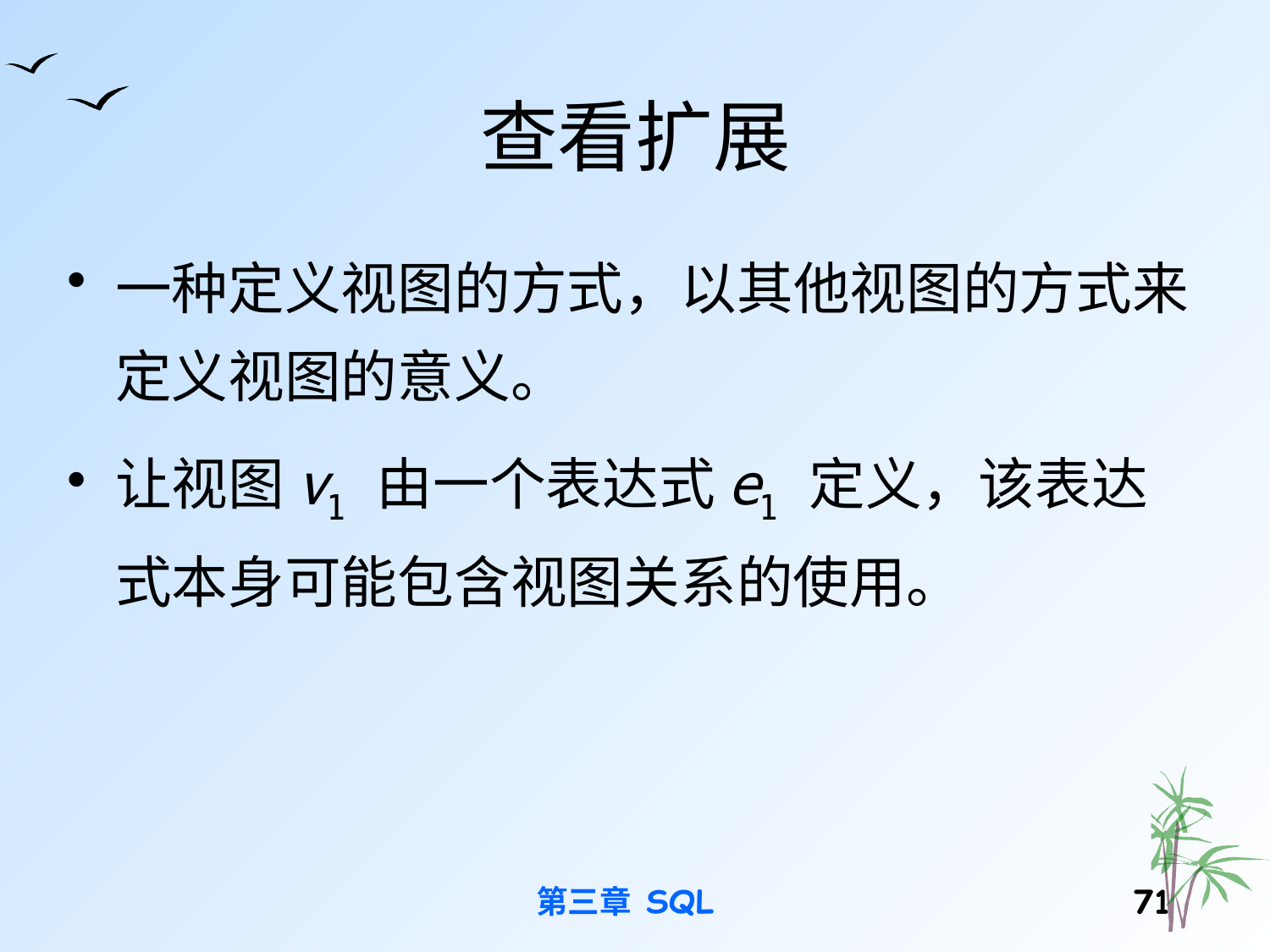

# 查看扩展
一种定义视图的方式，以其他视图的方式来定义视图的意义。
让视图v1 由一个表达式e1 定义，该表达式本身可能包含视图关系的使用。
第三章 SQL
71